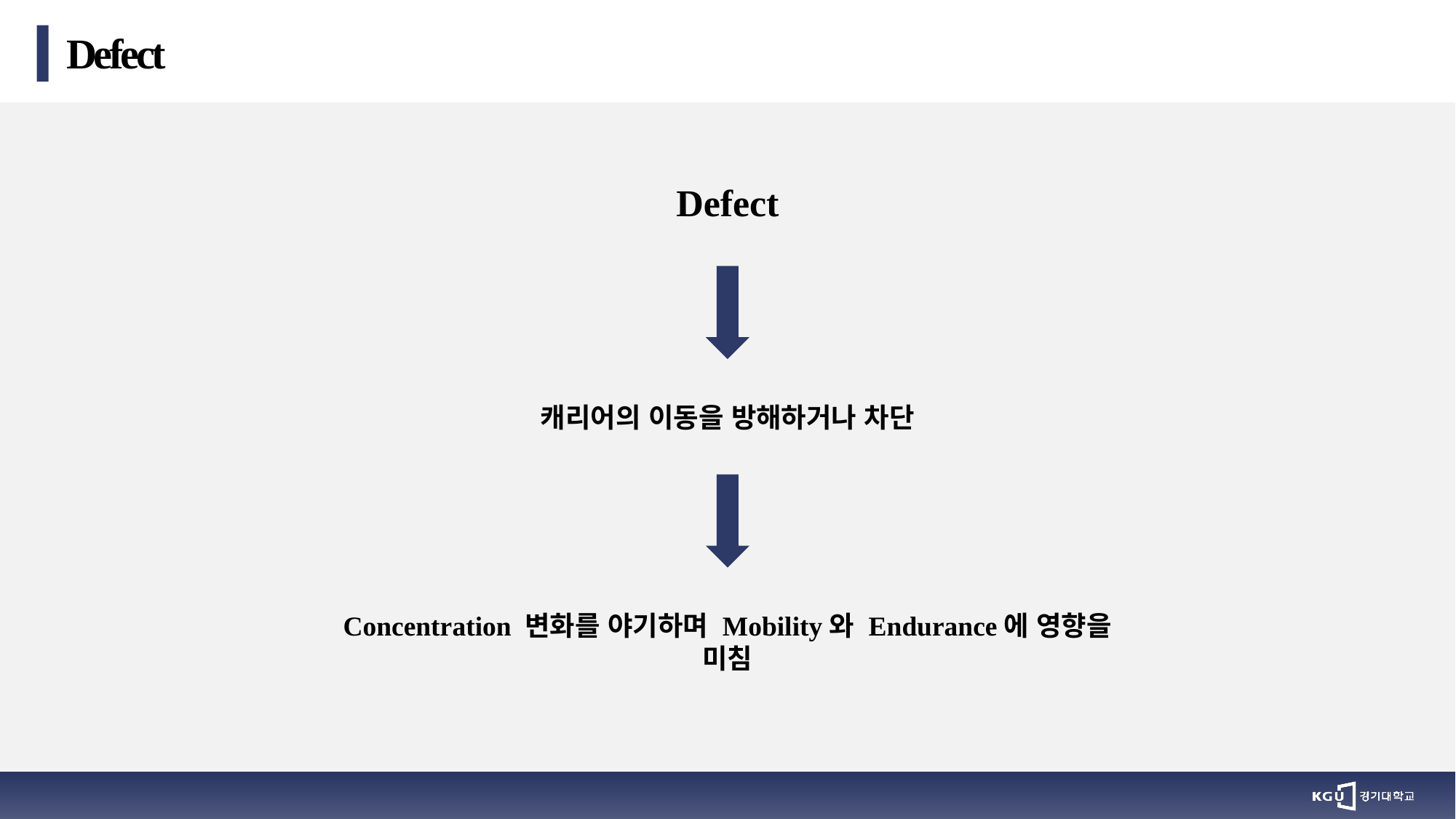

Defect

Defect

캐리어의 이동을 방해하거나 차단

Concentration 변화를 야기하며 Mobility와 Endurance에 영향을 미침